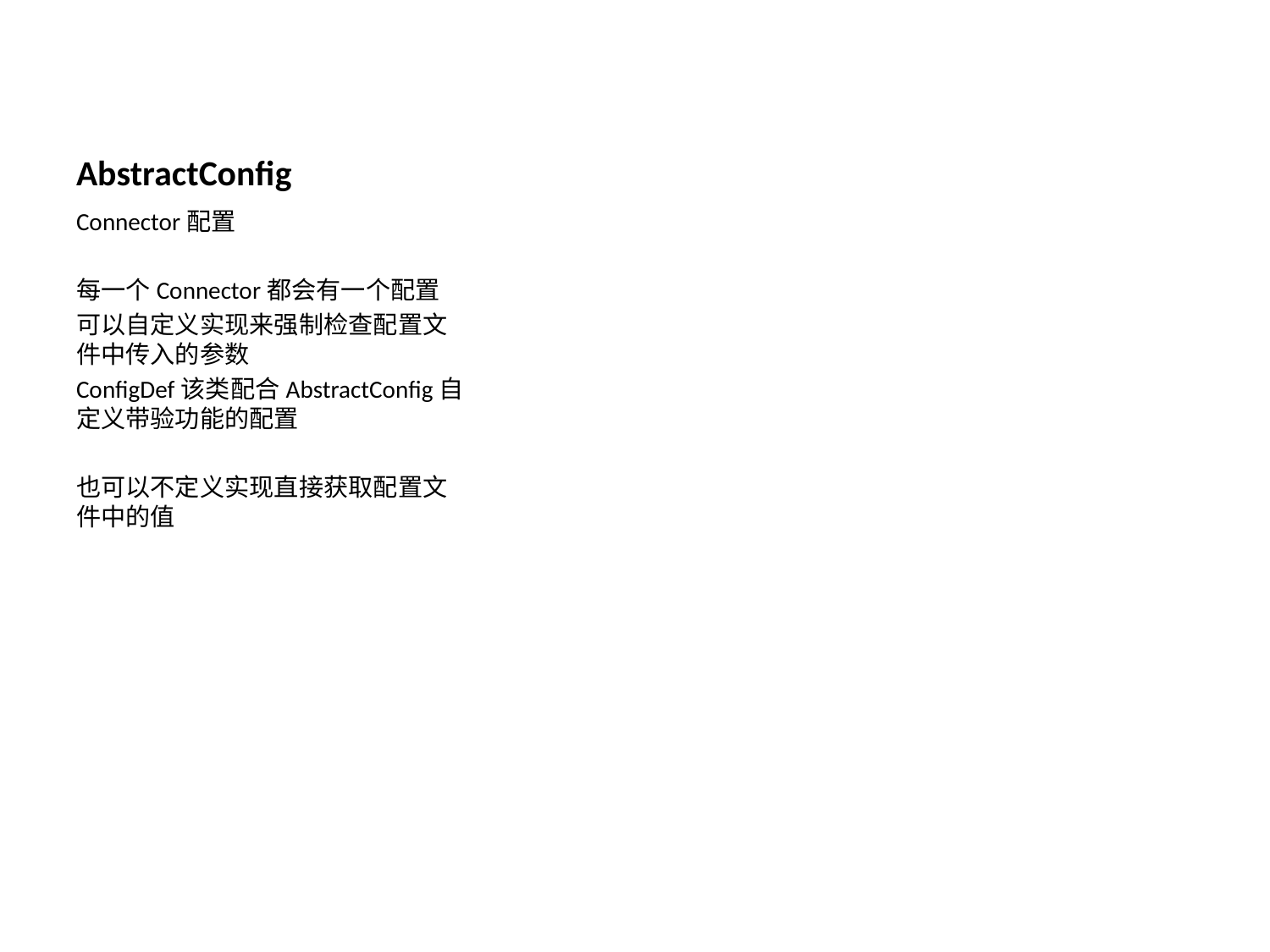

# AbstractConfig

Connector配置

每一个Connector都会有一个配置
可以自定义实现来强制检查配置文件中传入的参数
ConfigDef该类配合AbstractConfig自定义带验功能的配置

也可以不定义实现直接获取配置文件中的值